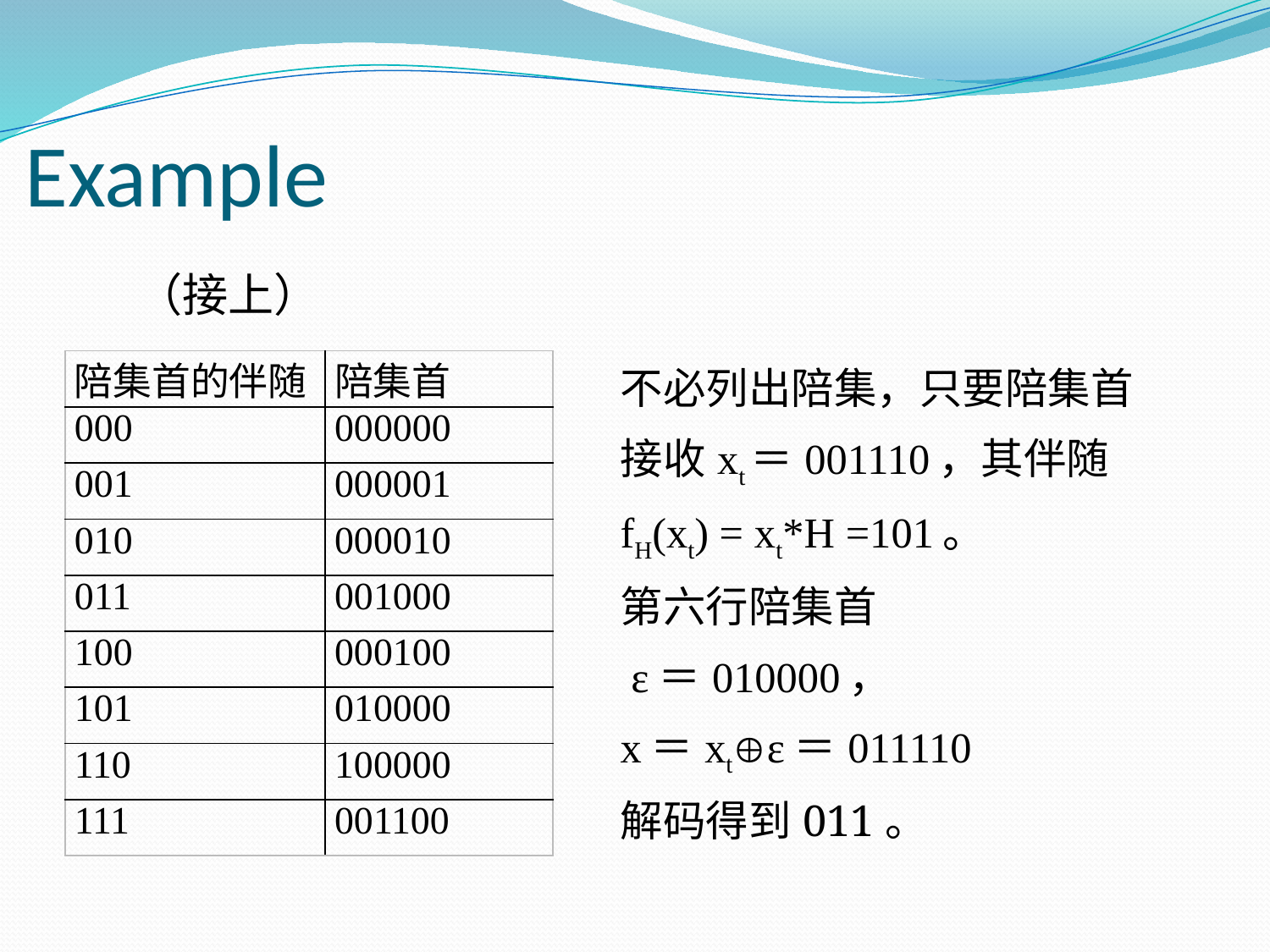

# Example
（接上）

不必列出陪集，只要陪集首
接收xt＝001110，其伴随
fH(xt) = xt*H =101。
第六行陪集首
 ε＝010000，
x＝xt⊕ε＝011110
解码得到011。
| 陪集首的伴随 | 陪集首 |
| --- | --- |
| 000 | 000000 |
| 001 | 000001 |
| 010 | 000010 |
| 011 | 001000 |
| 100 | 000100 |
| 101 | 010000 |
| 110 | 100000 |
| 111 | 001100 |